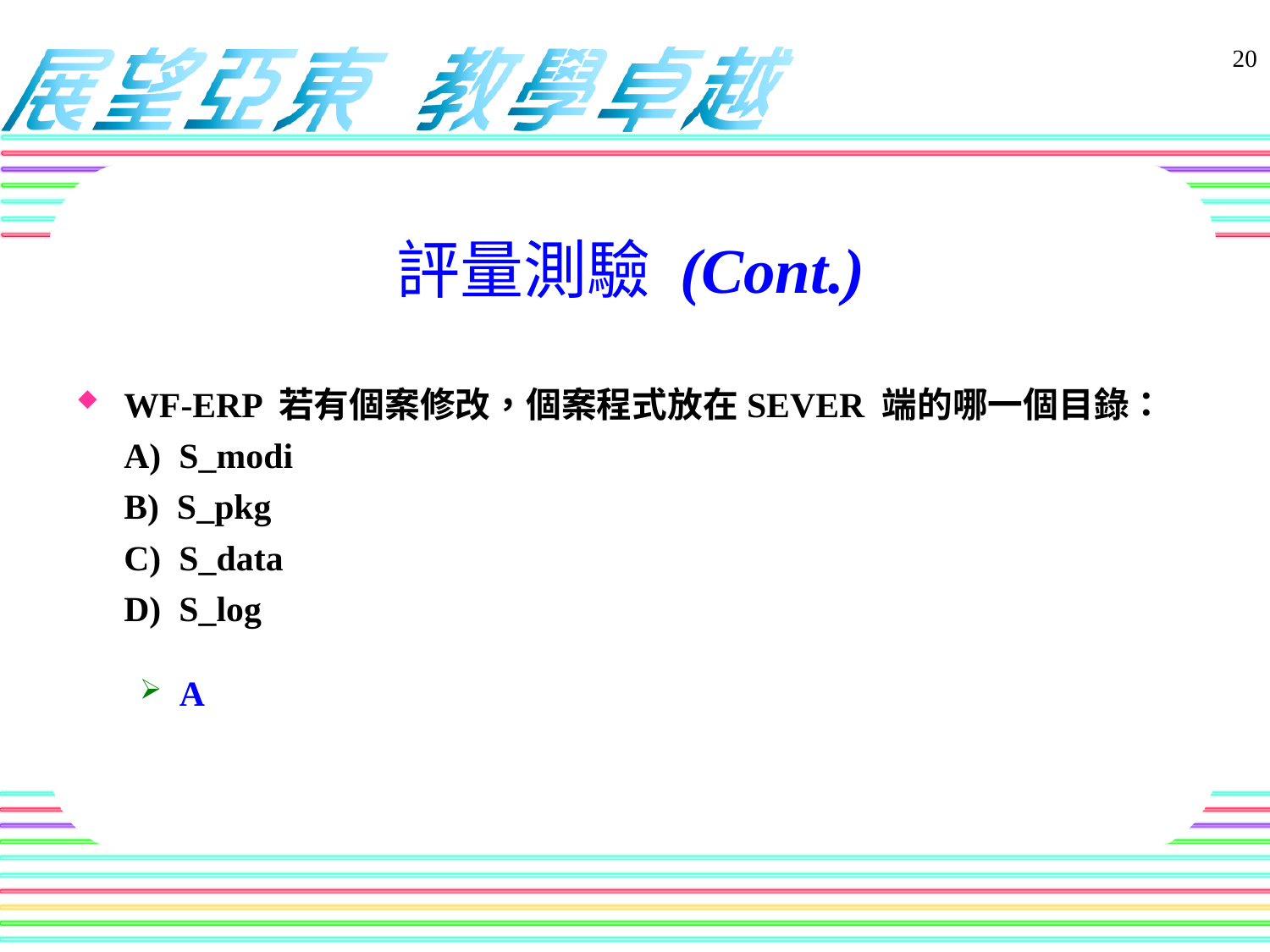

評量測驗 (Cont.)
WF-ERP 若有個案修改，個案程式放在SEVER 端的哪一個目錄：
A)  S_modi
B)  S_pkg
C)  S_data
D)  S_log
A